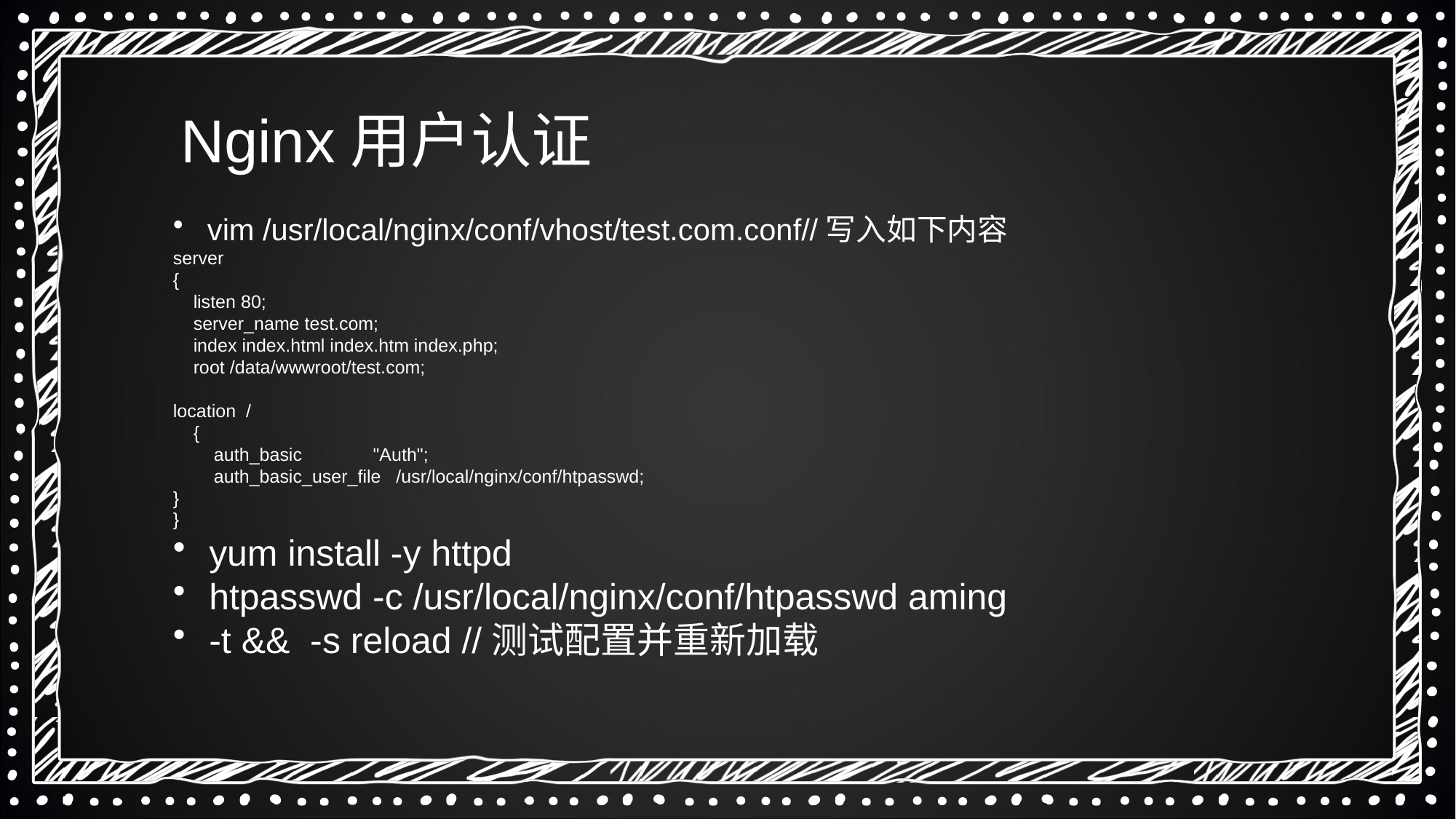

Nginx用户认证
 vim /usr/local/nginx/conf/vhost/test.com.conf//写入如下内容
server
{
    listen 80;
    server_name test.com;
    index index.html index.htm index.php;
    root /data/wwwroot/test.com;

location  /
    {
        auth_basic              "Auth";
        auth_basic_user_file   /usr/local/nginx/conf/htpasswd;
}
}
 yum install -y httpd
 htpasswd -c /usr/local/nginx/conf/htpasswd aming
 -t &&  -s reload //测试配置并重新加载